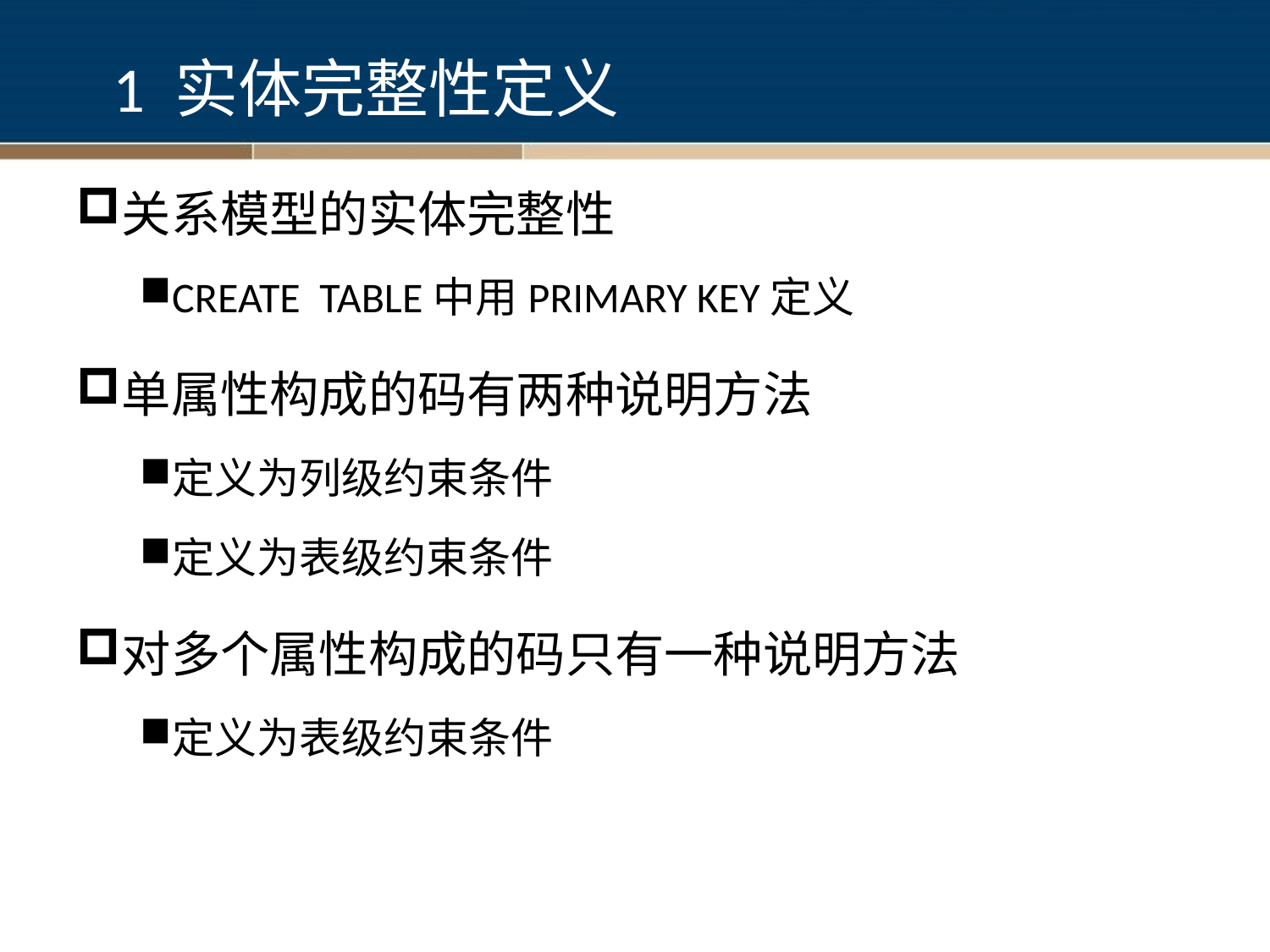

1 实体完整性定义
关系模型的实体完整性
CREATE  TABLE中用PRIMARY KEY定义
单属性构成的码有两种说明方法
定义为列级约束条件
定义为表级约束条件
对多个属性构成的码只有一种说明方法
定义为表级约束条件